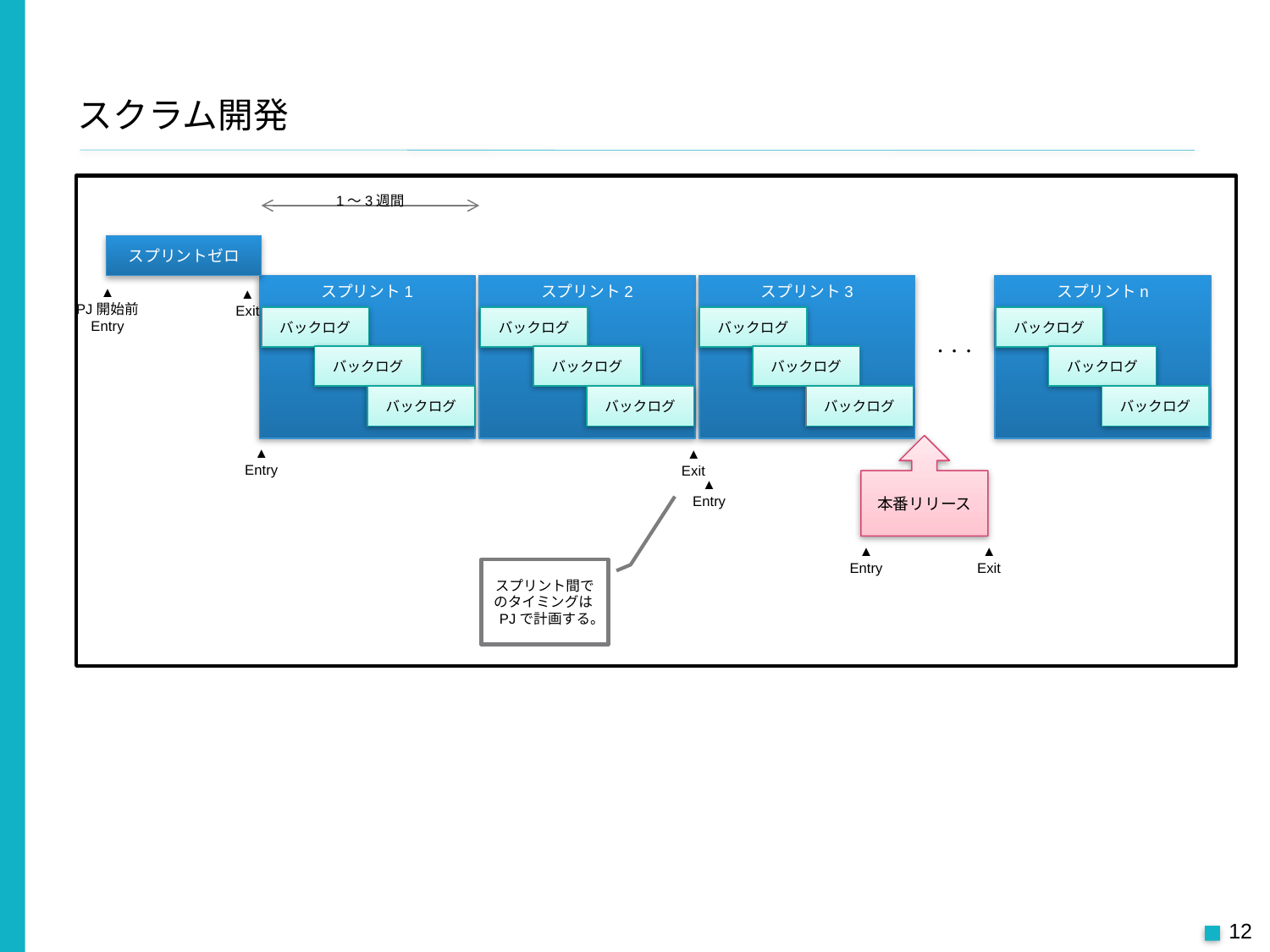

# スクラム開発

1～3週間
スプリントゼロ
スプリント1
スプリント2
スプリント3
スプリントn
▲
PJ開始前
Entry
▲
Exit
バックログ
バックログ
バックログ
バックログ
・・・
バックログ
バックログ
バックログ
バックログ
バックログ
バックログ
バックログ
バックログ
本番リリース
▲
Entry
▲
Exit
▲
Entry
▲
Entry
▲
Exit
スプリント間でのタイミングはPJで計画する。
12